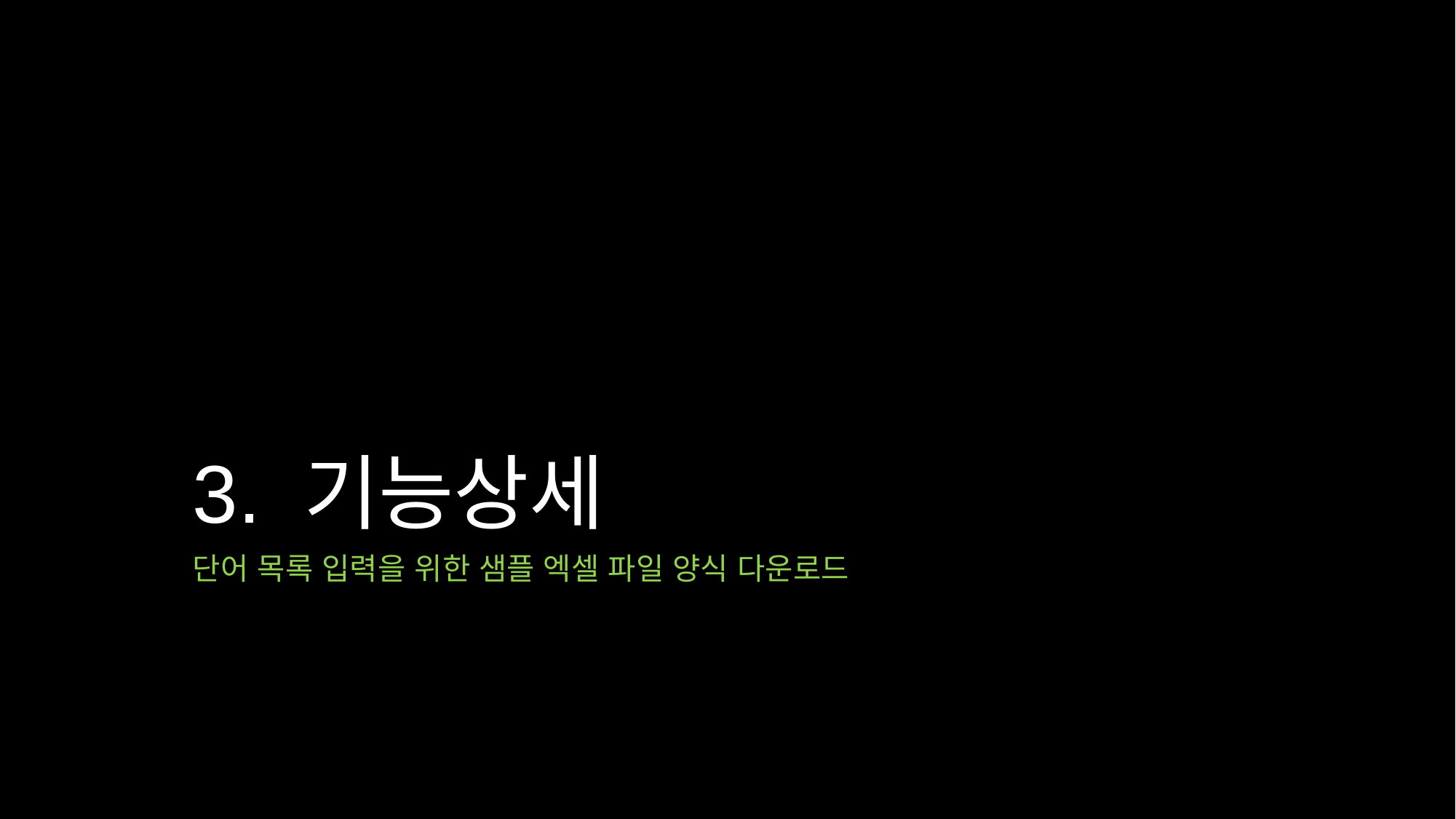

# 3. 기능상세
단어 목록 입력을 위한 샘플 엑셀 파일 양식 다운로드